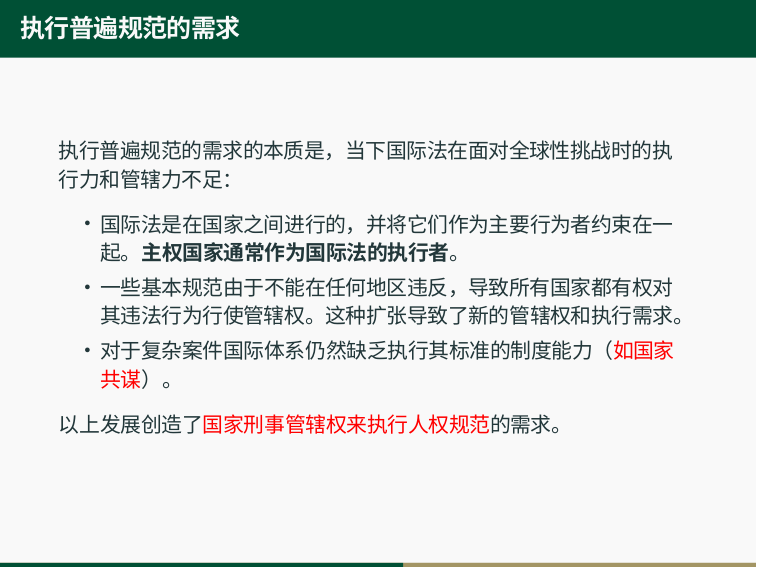

# 执行普遍规范的需求
执行普遍规范的需求的本质是，当下国际法在面对全球性挑战时的执行力和管辖力不足：
国际法是在国家之间进行的，并将它们作为主要行为者约束在一起。主权国家通常作为国际法的执行者。
一些基本规范由于不能在任何地区违反，导致所有国家都有权对 其违法行为行使管辖权。这种扩张导致了新的管辖权和执行需求。
对于复杂案件国际体系仍然缺乏执行其标准的制度能力（如国家共谋）。
以上发展创造了国家刑事管辖权来执行人权规范的需求。